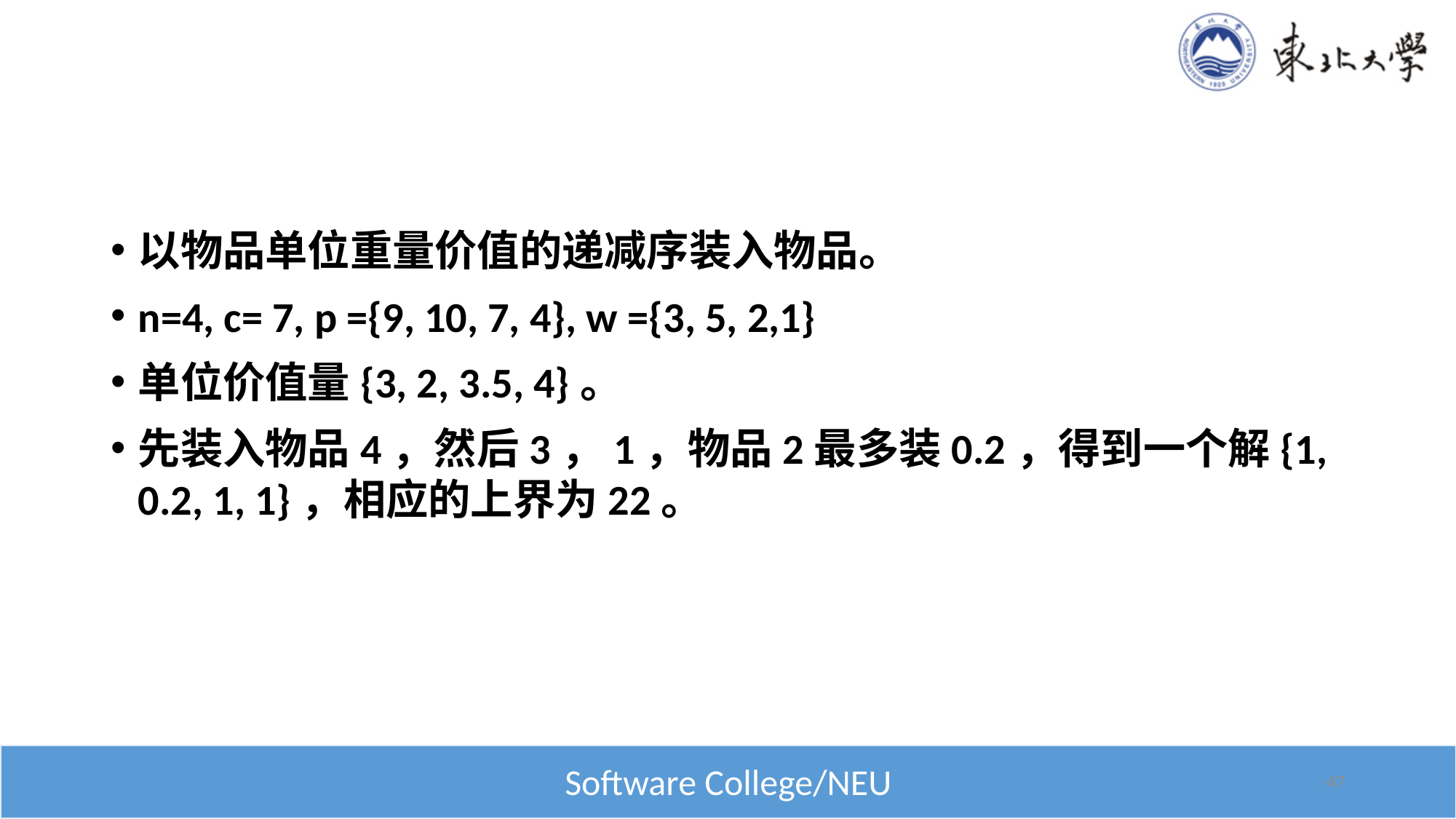

#
以物品单位重量价值的递减序装入物品。
n=4, c= 7, p ={9, 10, 7, 4}, w ={3, 5, 2,1}
单位价值量{3, 2, 3.5, 4}。
先装入物品4，然后3，1，物品2最多装0.2，得到一个解{1, 0.2, 1, 1}，相应的上界为22。
47